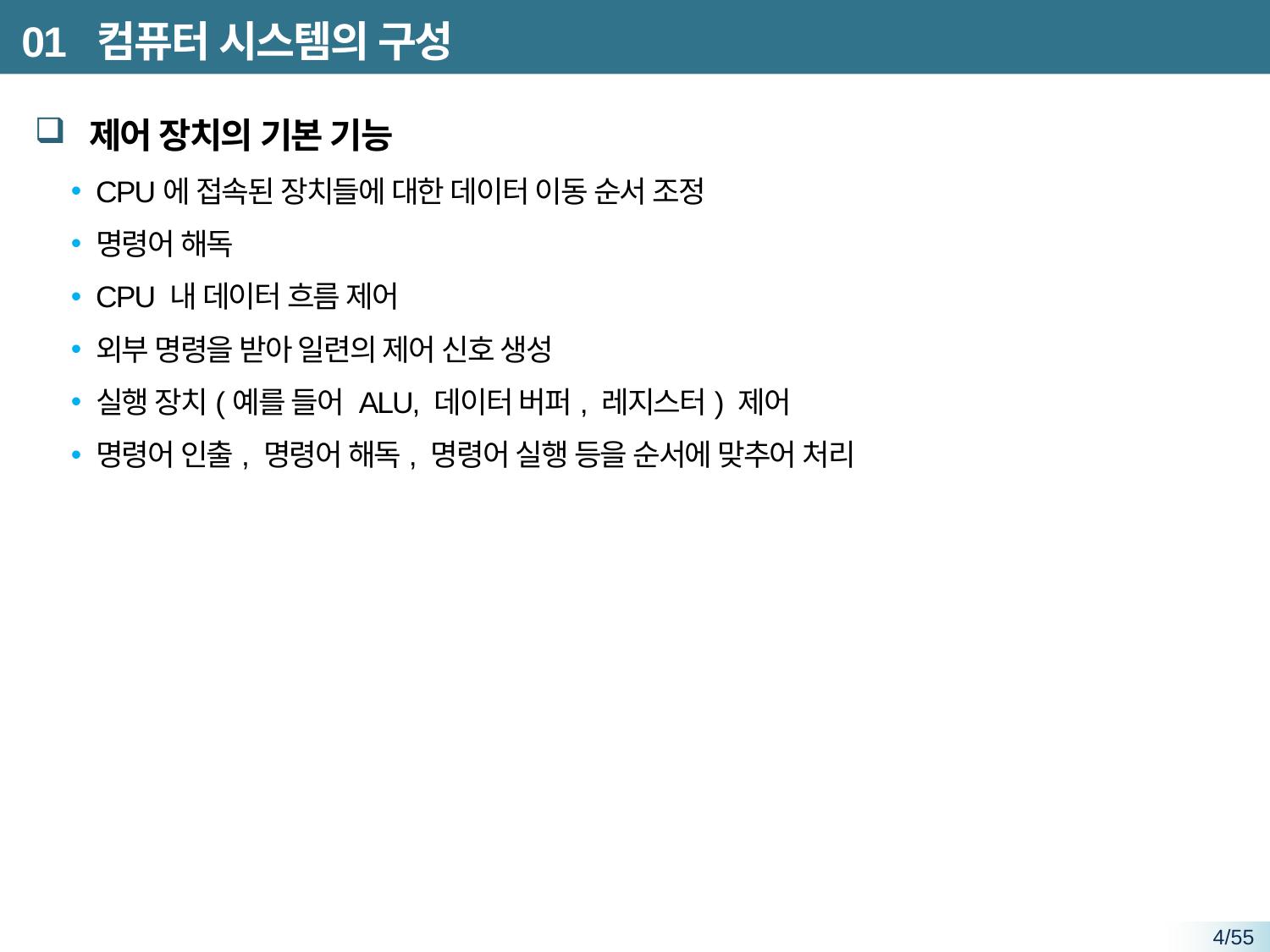

# 01  컴퓨터 시스템의 구성
 제어 장치의 기본 기능
CPU에 접속된 장치들에 대한 데이터 이동 순서 조정
명령어 해독
CPU 내 데이터 흐름 제어
외부 명령을 받아 일련의 제어 신호 생성
실행 장치(예를 들어 ALU, 데이터 버퍼, 레지스터) 제어
명령어 인출, 명령어 해독, 명령어 실행 등을 순서에 맞추어 처리